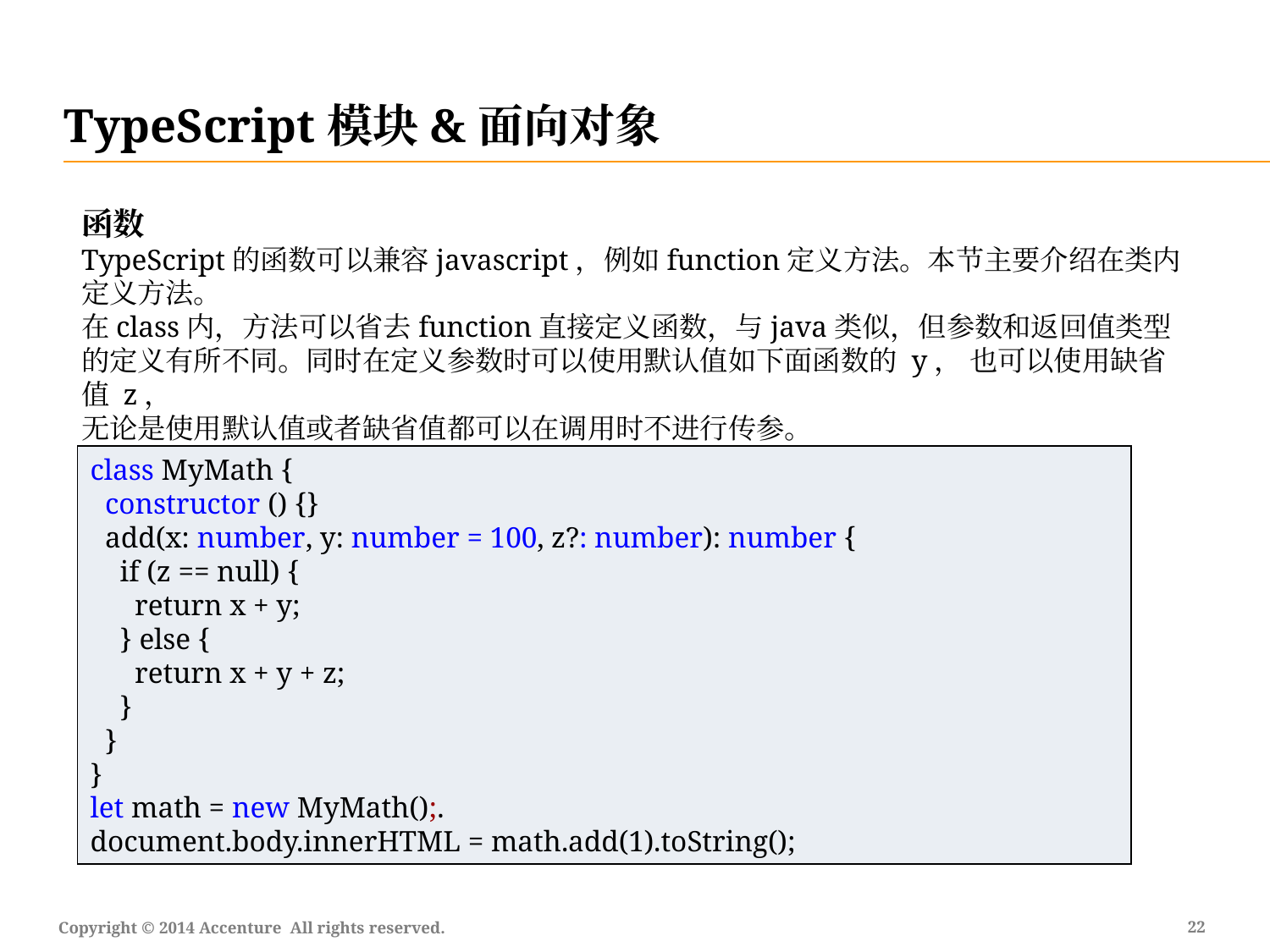

TypeScript模块&面向对象
函数
TypeScript的函数可以兼容javascript，例如function定义方法。本节主要介绍在类内定义方法。
在class内，方法可以省去function直接定义函数，与java类似，但参数和返回值类型的定义有所不同。同时在定义参数时可以使用默认值如下面函数的 y， 也可以使用缺省值 z，
无论是使用默认值或者缺省值都可以在调用时不进行传参。

class MyMath {
  constructor () {}
  add(x: number, y: number = 100, z?: number): number {
    if (z == null) {
      return x + y;
    } else {
      return x + y + z;
    }
  }
}
let math = new MyMath();.
document.body.innerHTML = math.add(1).toString();
22
Copyright © 2014 Accenture  All rights reserved.